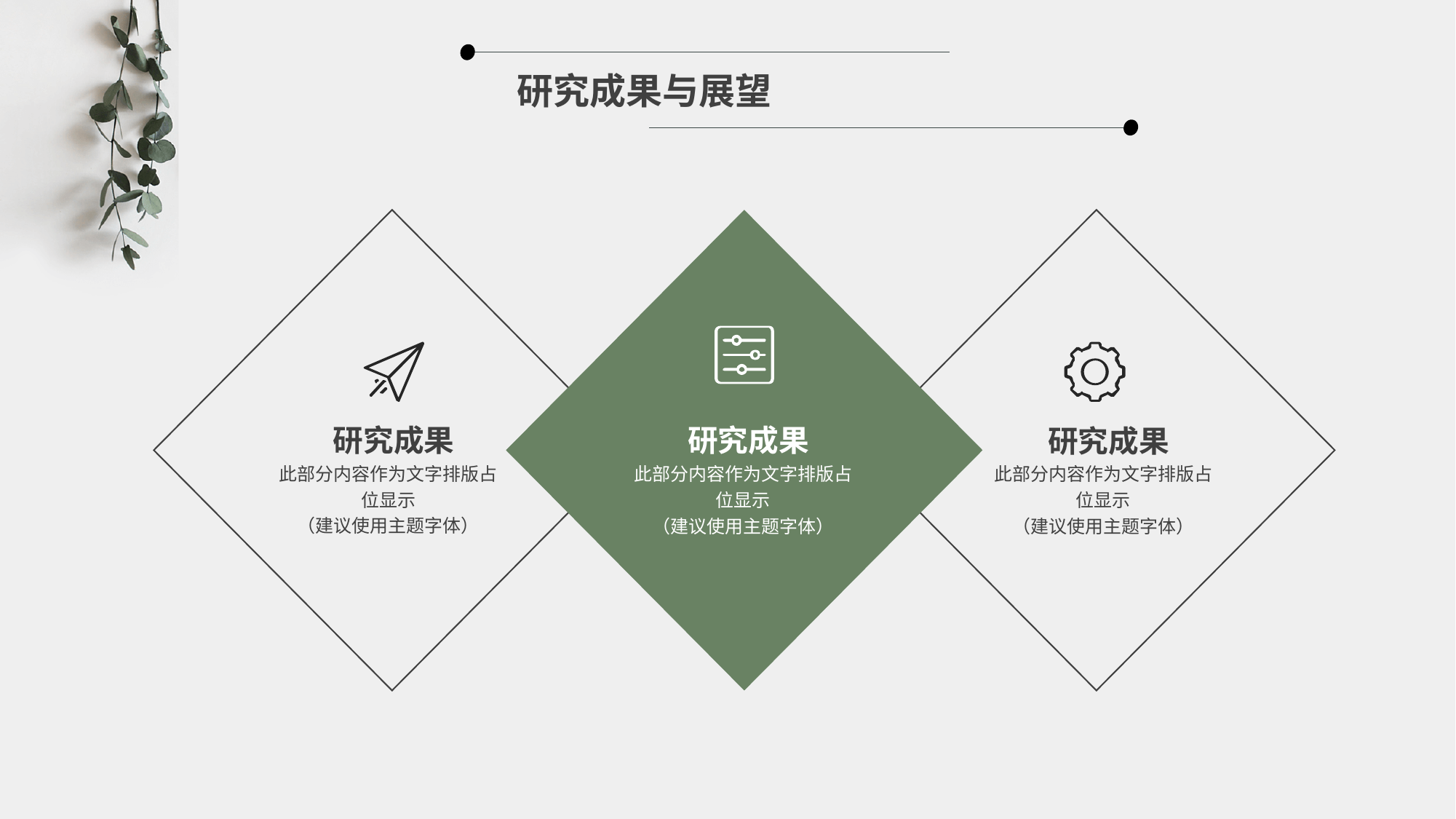

研究成果与展望

研究成果
此部分内容作为文字排版占位显示
（建议使用主题字体）
研究成果
此部分内容作为文字排版占位显示
（建议使用主题字体）
研究成果
此部分内容作为文字排版占位显示
（建议使用主题字体）